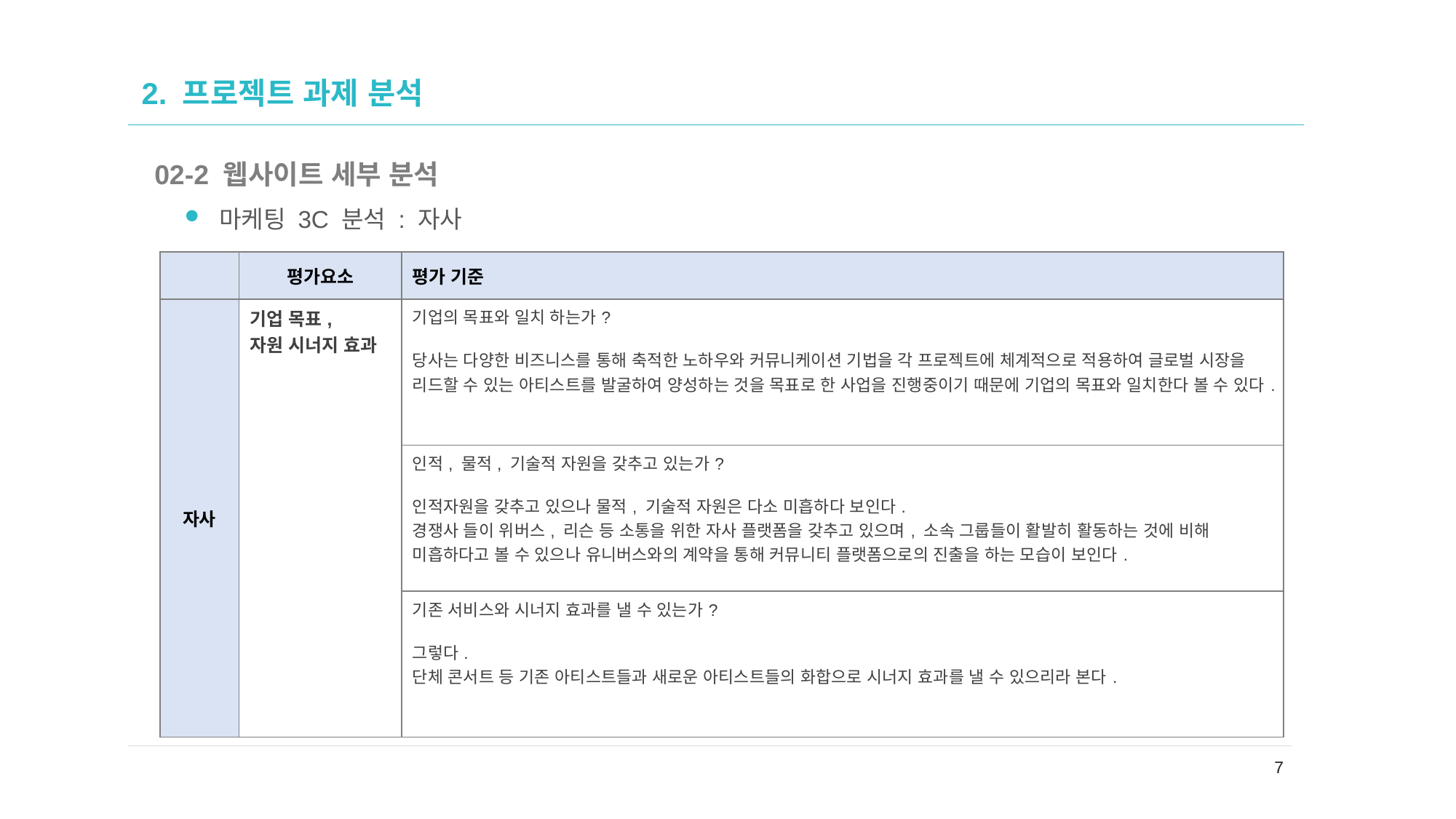

02
# 2. 프로젝트 과제 분석
02-2 웹사이트 세부 분석
마케팅 3C 분석 : 자사

|  | 평가요소 | 평가 기준 |
| --- | --- | --- |
| 자사 | 기업 목표, 자원 시너지 효과 | 기업의 목표와 일치 하는가? 당사는 다양한 비즈니스를 통해 축적한 노하우와 커뮤니케이션 기법을 각 프로젝트에 체계적으로 적용하여 글로벌 시장을 리드할 수 있는 아티스트를 발굴하여 양성하는 것을 목표로 한 사업을 진행중이기 때문에 기업의 목표와 일치한다 볼 수 있다. |
|  |  | 인적, 물적, 기술적 자원을 갖추고 있는가? 인적자원을 갖추고 있으나 물적, 기술적 자원은 다소 미흡하다 보인다. 경쟁사 들이 위버스, 리슨 등 소통을 위한 자사 플랫폼을 갖추고 있으며, 소속 그룹들이 활발히 활동하는 것에 비해 미흡하다고 볼 수 있으나 유니버스와의 계약을 통해 커뮤니티 플랫폼으로의 진출을 하는 모습이 보인다. |
|  |  | 기존 서비스와 시너지 효과를 낼 수 있는가? 그렇다. 단체 콘서트 등 기존 아티스트들과 새로운 아티스트들의 화합으로 시너지 효과를 낼 수 있으리라 본다. |
7